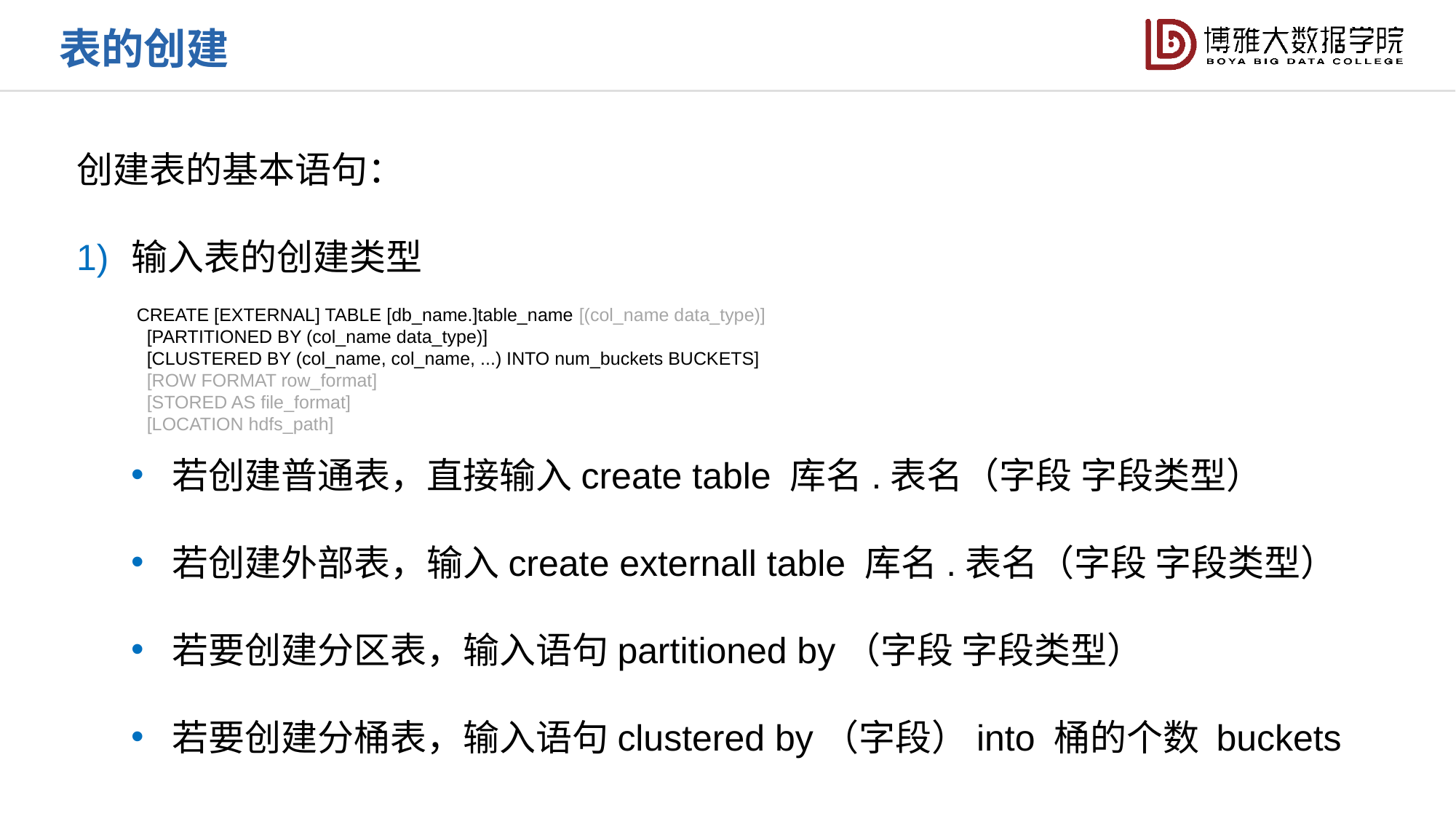

表的创建

创建表的基本语句：

输入表的创建类型

若创建普通表，直接输入create table 库名.表名（字段 字段类型）

若创建外部表，输入create externall table 库名.表名（字段 字段类型）

若要创建分区表，输入语句partitioned by（字段 字段类型）

若要创建分桶表，输入语句clustered by（字段）into 桶的个数 buckets

CREATE [EXTERNAL] TABLE [db_name.]table_name [(col_name data_type)]
  [PARTITIONED BY (col_name data_type)]
  [CLUSTERED BY (col_name, col_name, ...) INTO num_buckets BUCKETS]
  [ROW FORMAT row_format]
  [STORED AS file_format]
  [LOCATION hdfs_path]